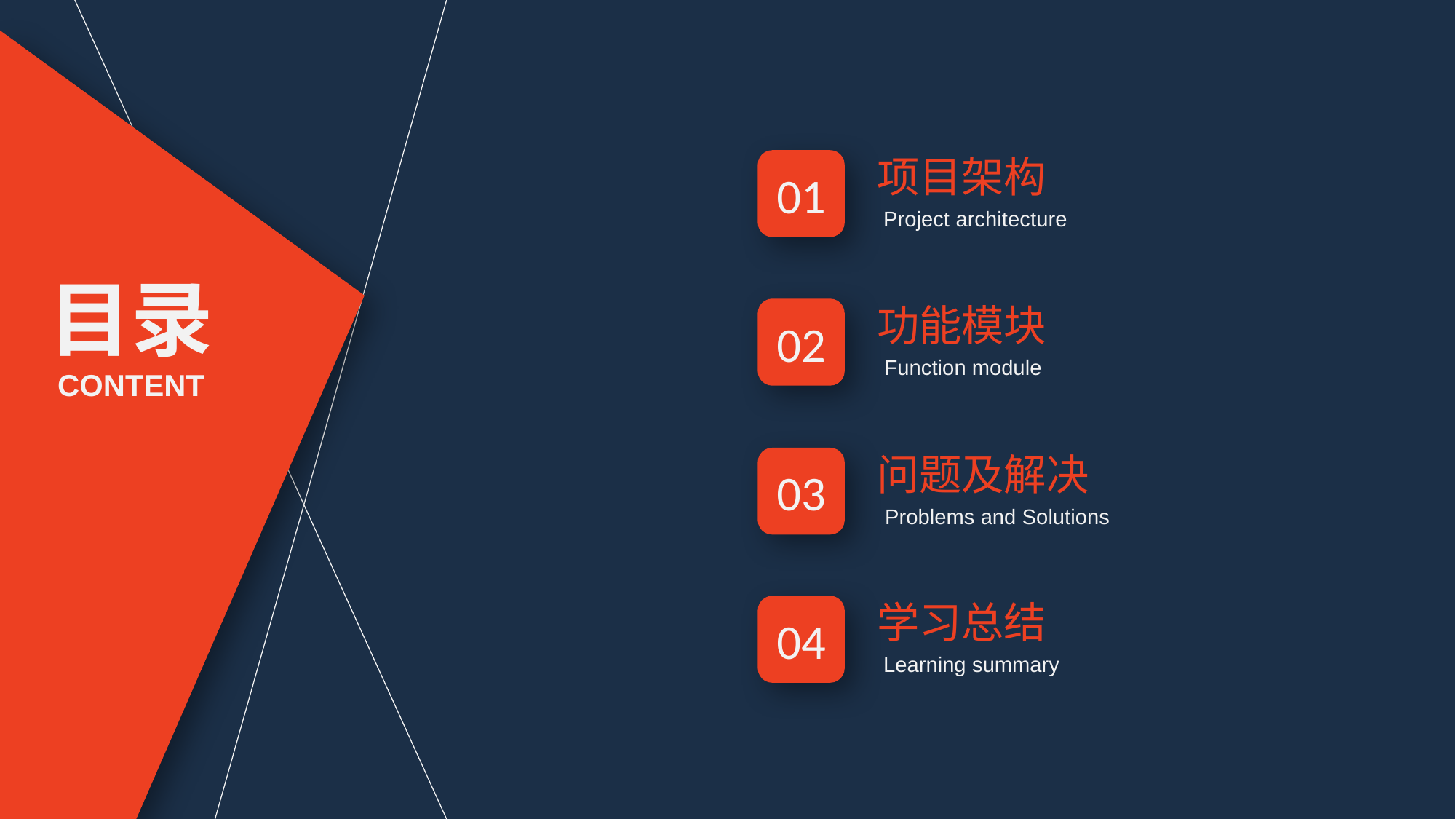

项目架构

01
Project architecture
目录
CONTENT
功能模块

02
Function module

问题及解决

03
Problems and Solutions

学习总结

04
Learning summary